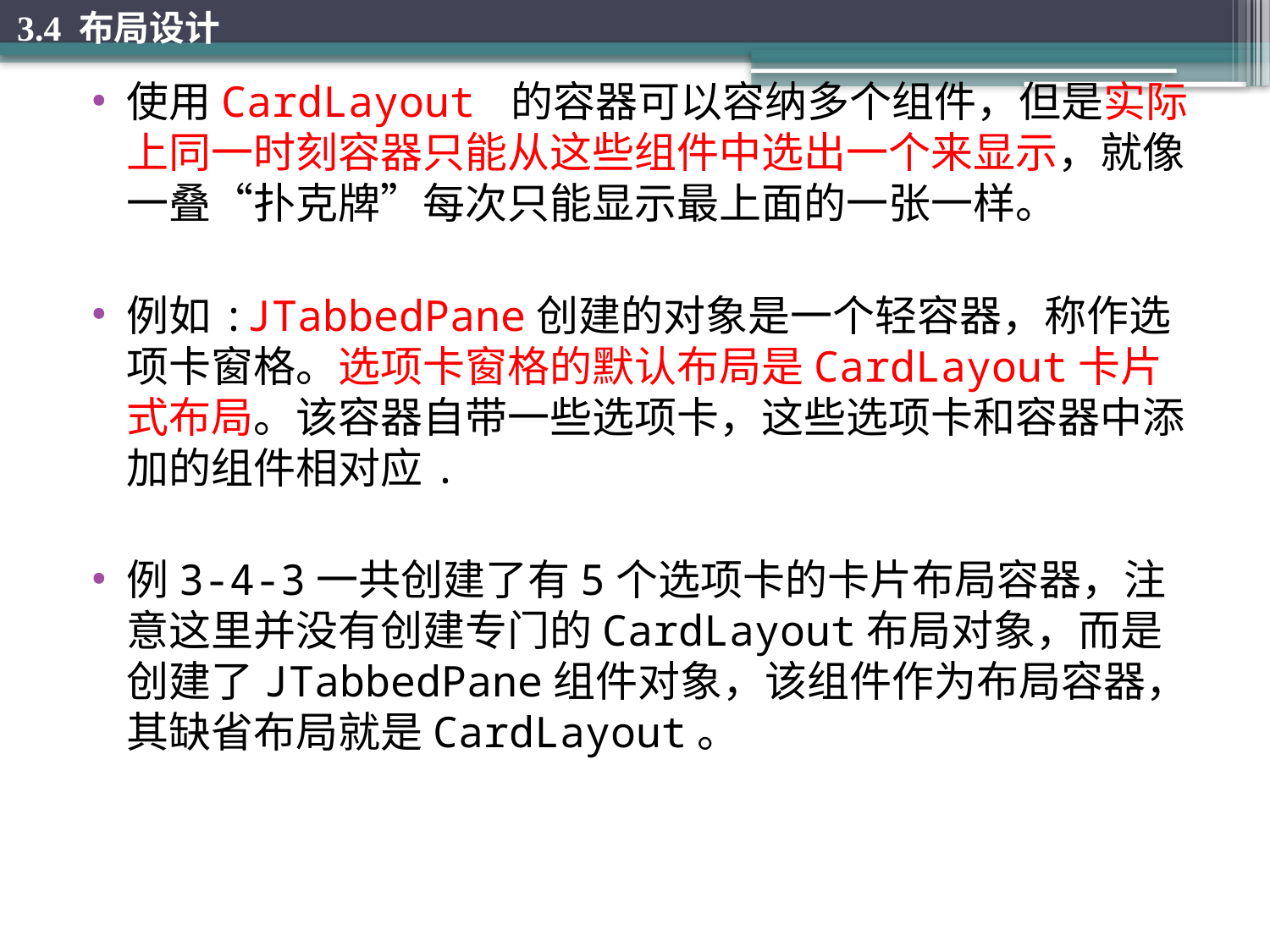

3.4 布局设计
使用CardLayout 的容器可以容纳多个组件，但是实际上同一时刻容器只能从这些组件中选出一个来显示，就像一叠“扑克牌”每次只能显示最上面的一张一样。

例如:JTabbedPane创建的对象是一个轻容器，称作选项卡窗格。选项卡窗格的默认布局是CardLayout卡片式布局。该容器自带一些选项卡，这些选项卡和容器中添加的组件相对应.

例3-4-3一共创建了有5个选项卡的卡片布局容器，注意这里并没有创建专门的CardLayout布局对象，而是创建了JTabbedPane组件对象，该组件作为布局容器，其缺省布局就是CardLayout。